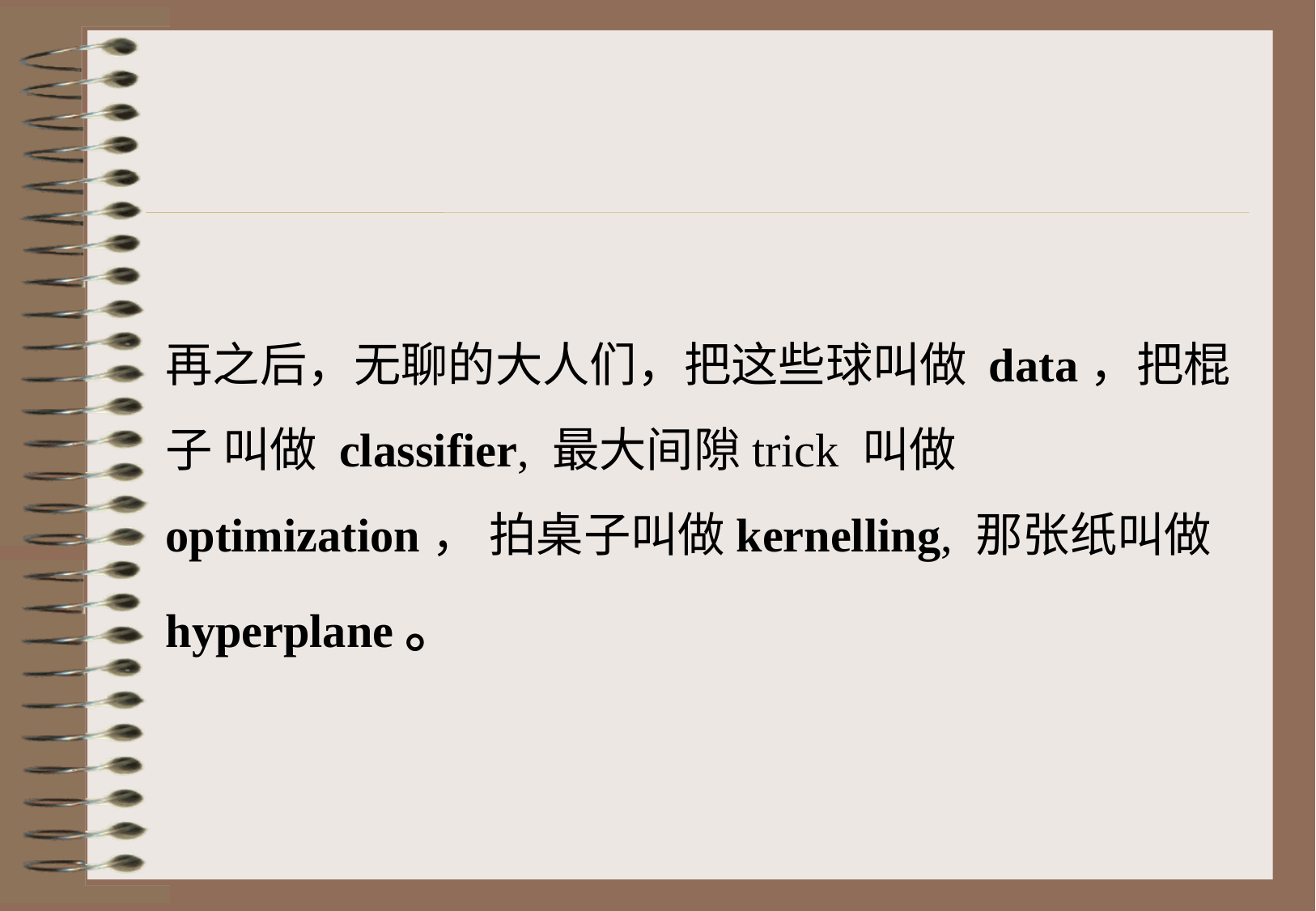

#

再之后，无聊的大人们，把这些球叫做 data，把棍子 叫做 classifier, 最大间隙trick 叫做optimization， 拍桌子叫做kernelling, 那张纸叫做hyperplane。